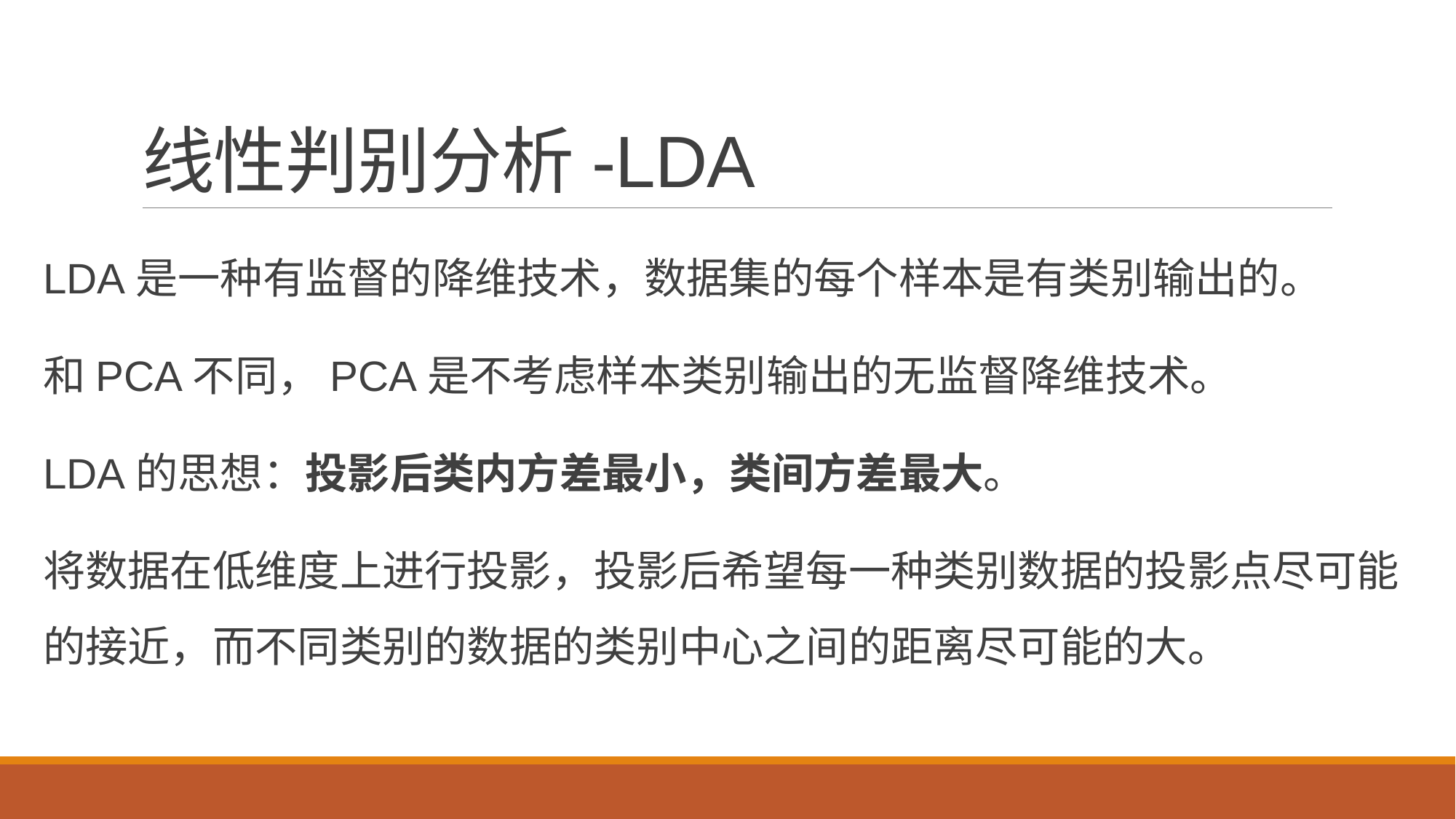

# 线性判别分析-LDA
LDA是一种有监督的降维技术，数据集的每个样本是有类别输出的。
和PCA不同，PCA是不考虑样本类别输出的无监督降维技术。
LDA的思想：投影后类内方差最小，类间方差最大。
将数据在低维度上进行投影，投影后希望每一种类别数据的投影点尽可能的接近，而不同类别的数据的类别中心之间的距离尽可能的大。